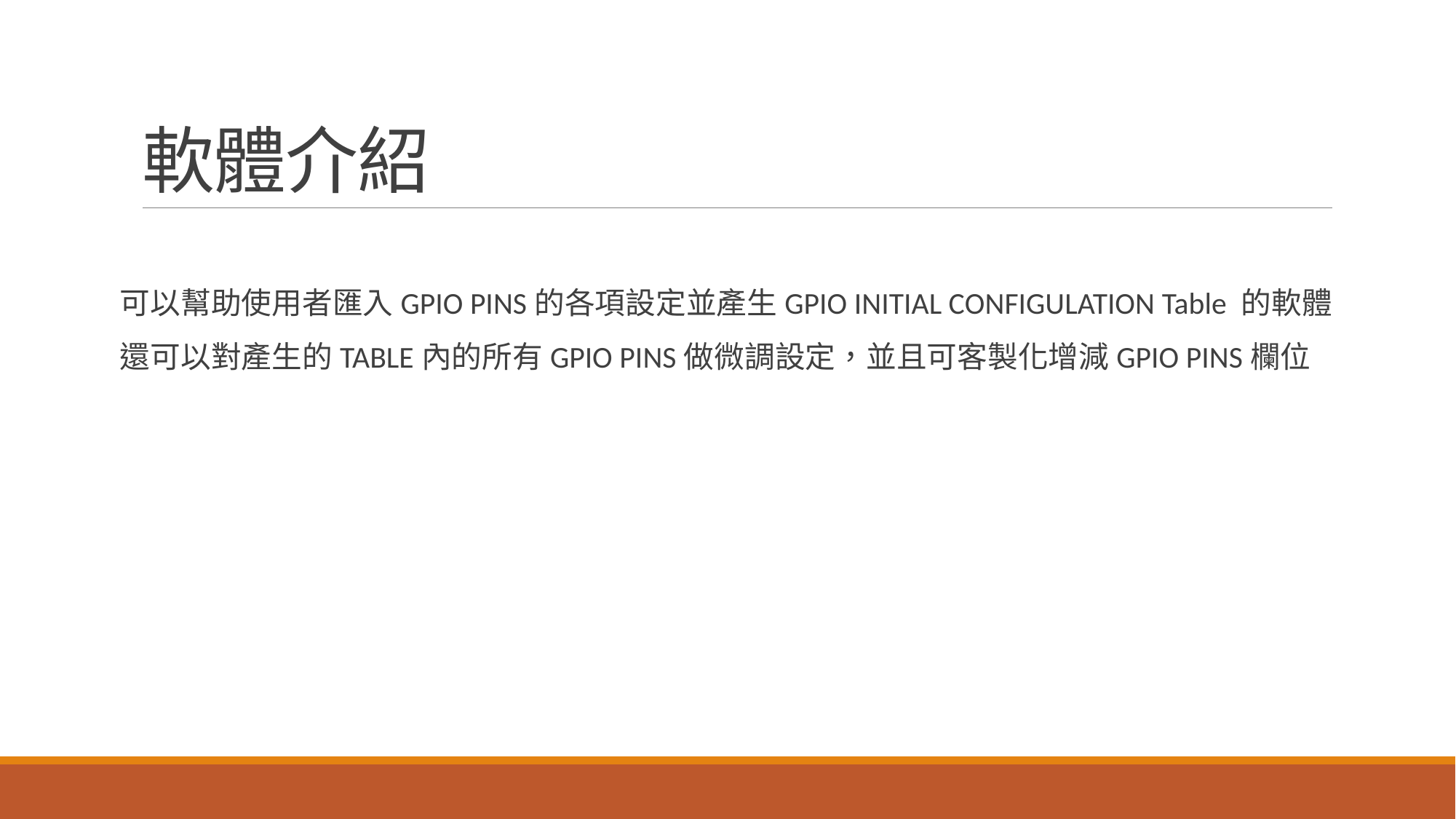

# 軟體介紹
可以幫助使用者匯入GPIO PINS的各項設定並產生GPIO INITIAL CONFIGULATION Table 的軟體
還可以對產生的TABLE內的所有GPIO PINS做微調設定，並且可客製化增減GPIO PINS欄位